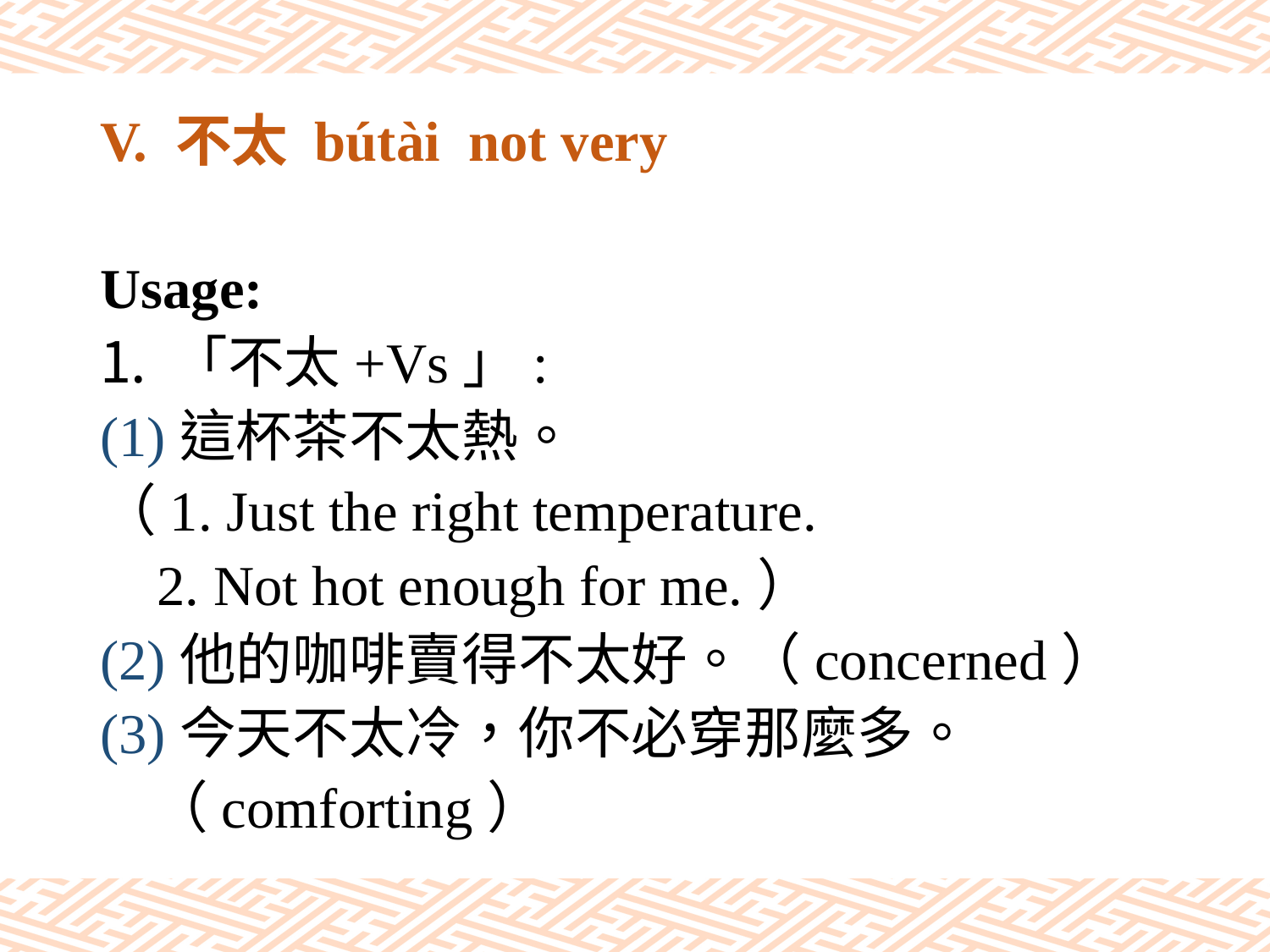

# V. 不太 bútài  not very
Usage:
「不太+Vs」:
(1)這杯茶不太熱。
（1. Just the right temperature.
    2. Not hot enough for me.）
(2)他的咖啡賣得不太好。（concerned）
(3)今天不太冷，你不必穿那麼多。
   （comforting）